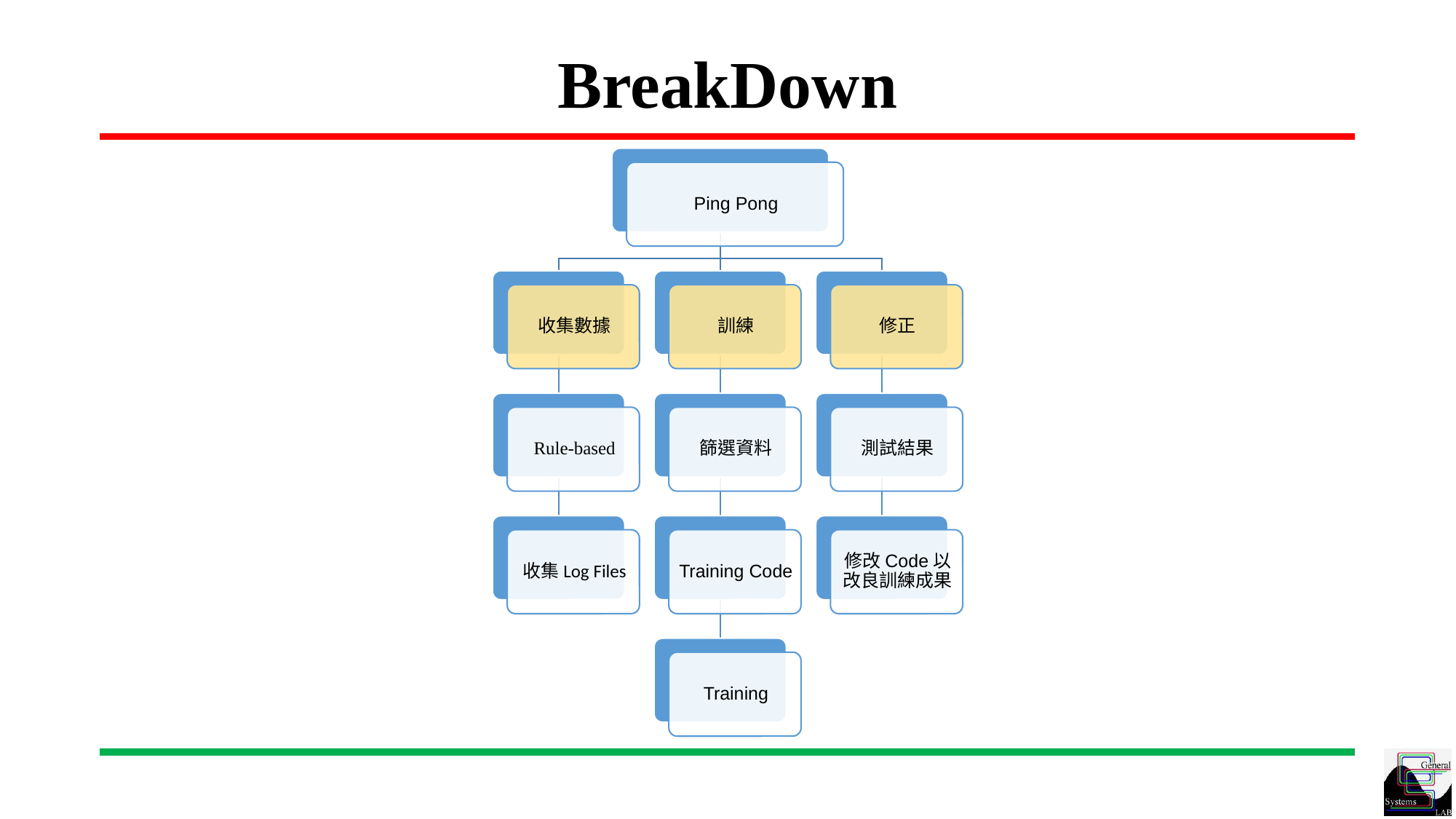

# BreakDown
Ping Pong
收集數據
Rule-based
收集Log Files
訓練
篩選資料
Training Code
Training
修正
測試結果
修改Code以改良訓練成果